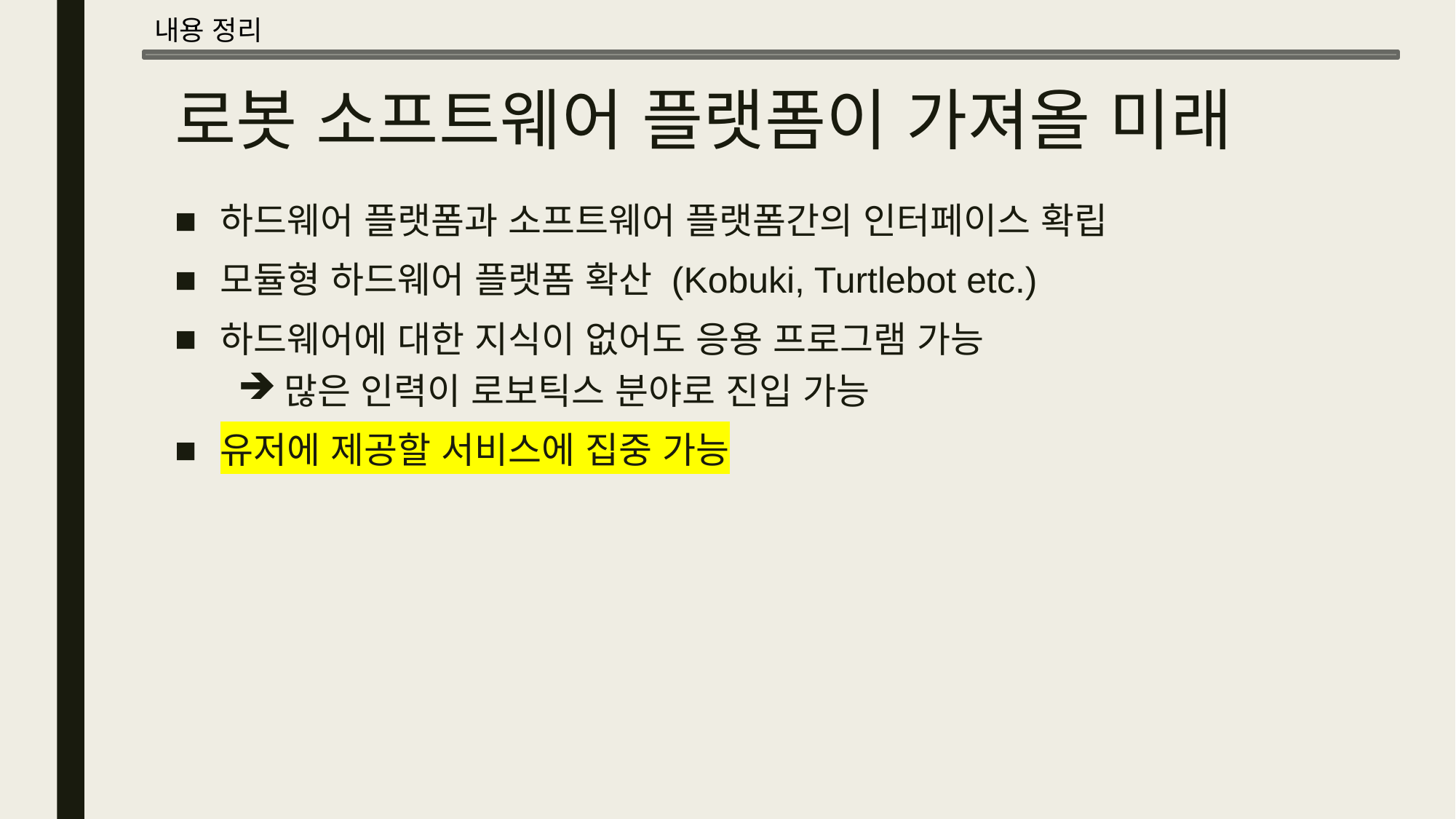

내용 정리

# 로봇 소프트웨어 플랫폼이 가져올 미래
하드웨어 플랫폼과 소프트웨어 플랫폼간의 인터페이스 확립
모듈형 하드웨어 플랫폼 확산 (Kobuki, Turtlebot etc.)
하드웨어에 대한 지식이 없어도 응용 프로그램 가능
많은 인력이 로보틱스 분야로 진입 가능
유저에 제공할 서비스에 집중 가능